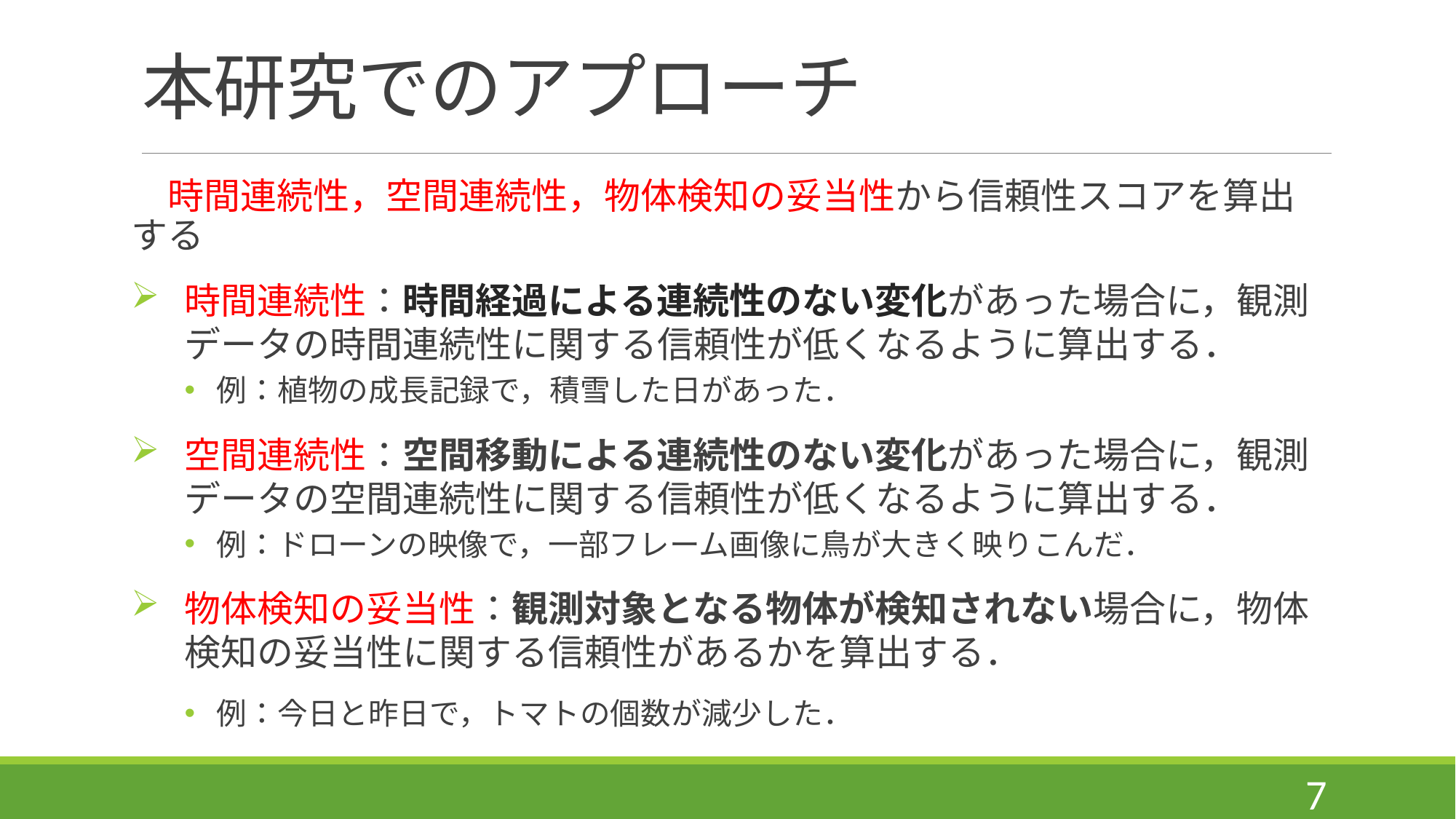

# 本研究でのアプローチ
　時間連続性，空間連続性，物体検知の妥当性から信頼性スコアを算出する
時間連続性：時間経過による連続性のない変化があった場合に，観測データの時間連続性に関する信頼性が低くなるように算出する．
例：植物の成長記録で，積雪した日があった．
空間連続性：空間移動による連続性のない変化があった場合に，観測データの空間連続性に関する信頼性が低くなるように算出する．
例：ドローンの映像で，一部フレーム画像に鳥が大きく映りこんだ．
物体検知の妥当性：観測対象となる物体が検知されない場合に，物体検知の妥当性に関する信頼性があるかを算出する．
例：今日と昨日で，トマトの個数が減少した．
7